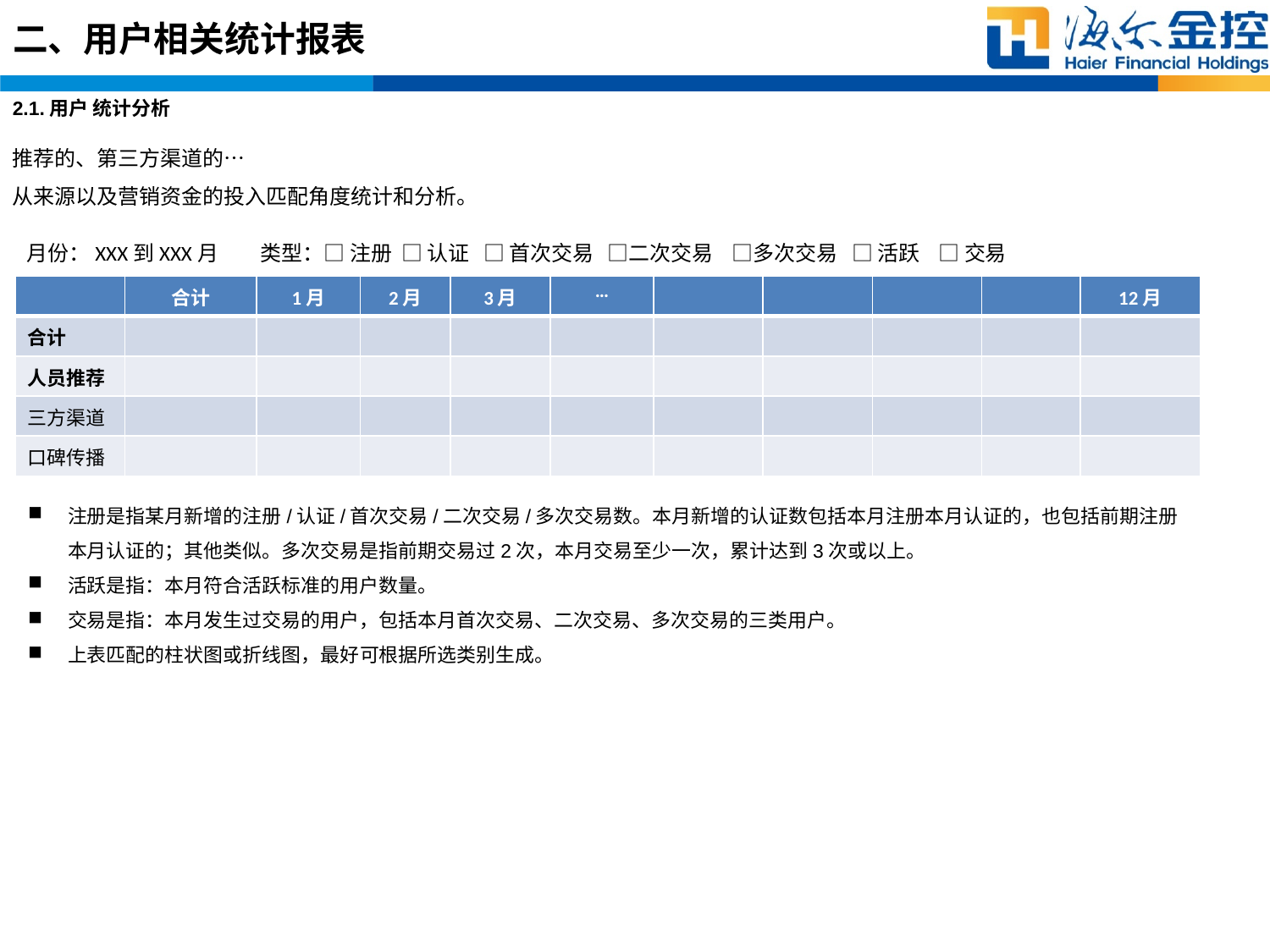

# 二、用户相关统计报表
2.1.用户 统计分析
推荐的、第三方渠道的…
从来源以及营销资金的投入匹配角度统计和分析。
类型：□ 注册  □ 认证   □ 首次交易   □二次交易    □多次交易   □ 活跃    □ 交易

月份：XXX到XXX月
|  | 合计 | 1月 | 2月 | 3月 | … |  |  |  |  | 12月 |
| --- | --- | --- | --- | --- | --- | --- | --- | --- | --- | --- |
| 合计 |  |  |  |  |  |  |  |  |  |  |
| 人员推荐 |  |  |  |  |  |  |  |  |  |  |
| 三方渠道 |  |  |  |  |  |  |  |  |  |  |
| 口碑传播 |  |  |  |  |  |  |  |  |  |  |
注册是指某月新增的注册/认证/首次交易/二次交易/多次交易数。本月新增的认证数包括本月注册本月认证的，也包括前期注册本月认证的；其他类似。多次交易是指前期交易过2次，本月交易至少一次，累计达到3次或以上。
活跃是指：本月符合活跃标准的用户数量。
交易是指：本月发生过交易的用户，包括本月首次交易、二次交易、多次交易的三类用户。
上表匹配的柱状图或折线图，最好可根据所选类别生成。